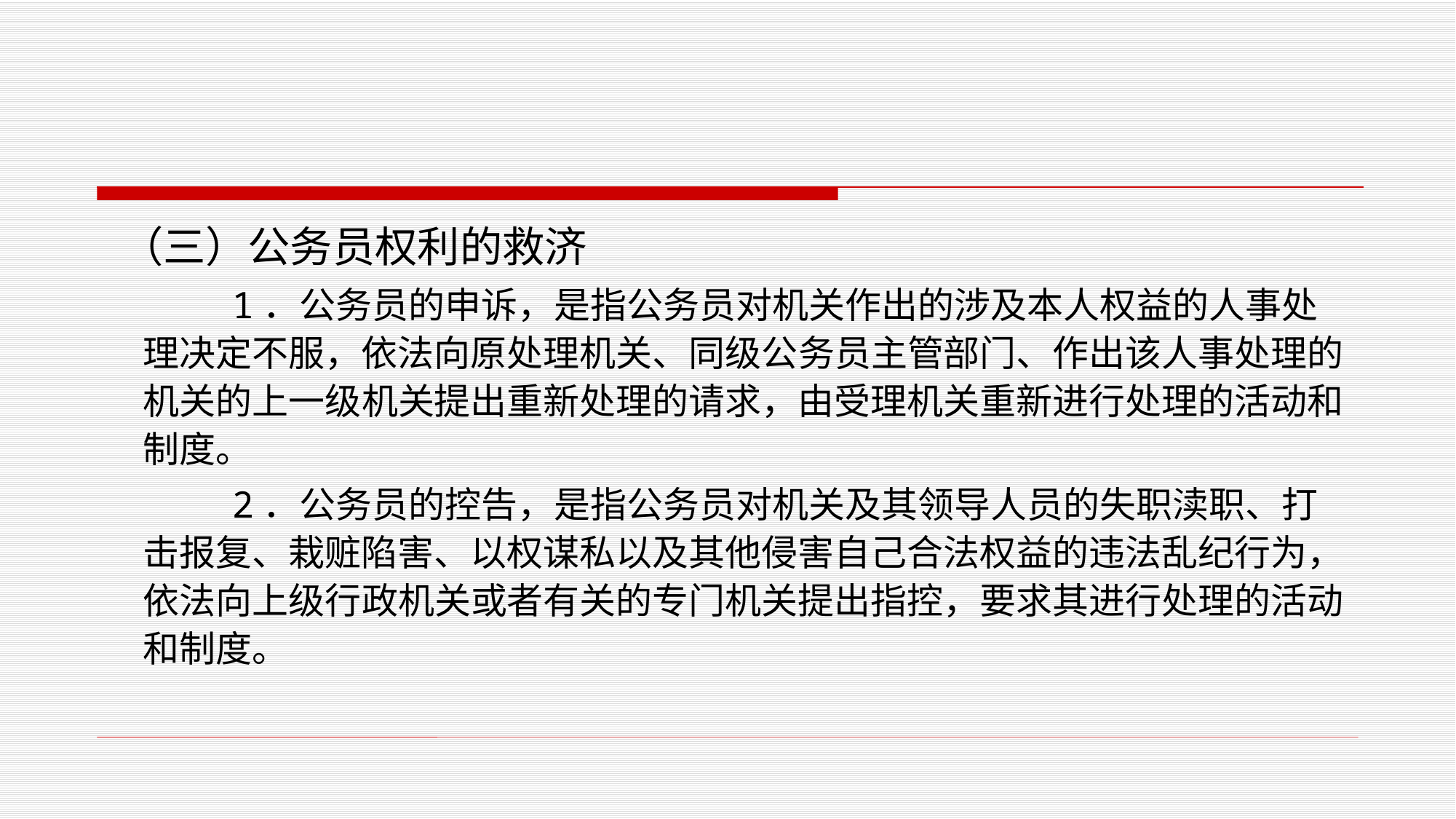

#

 （三）公务员权利的救济
      1．公务员的申诉，是指公务员对机关作出的涉及本人权益的人事处理决定不服，依法向原处理机关、同级公务员主管部门、作出该人事处理的机关的上一级机关提出重新处理的请求，由受理机关重新进行处理的活动和制度。
      2．公务员的控告，是指公务员对机关及其领导人员的失职渎职、打击报复、栽赃陷害、以权谋私以及其他侵害自己合法权益的违法乱纪行为，依法向上级行政机关或者有关的专门机关提出指控，要求其进行处理的活动和制度。